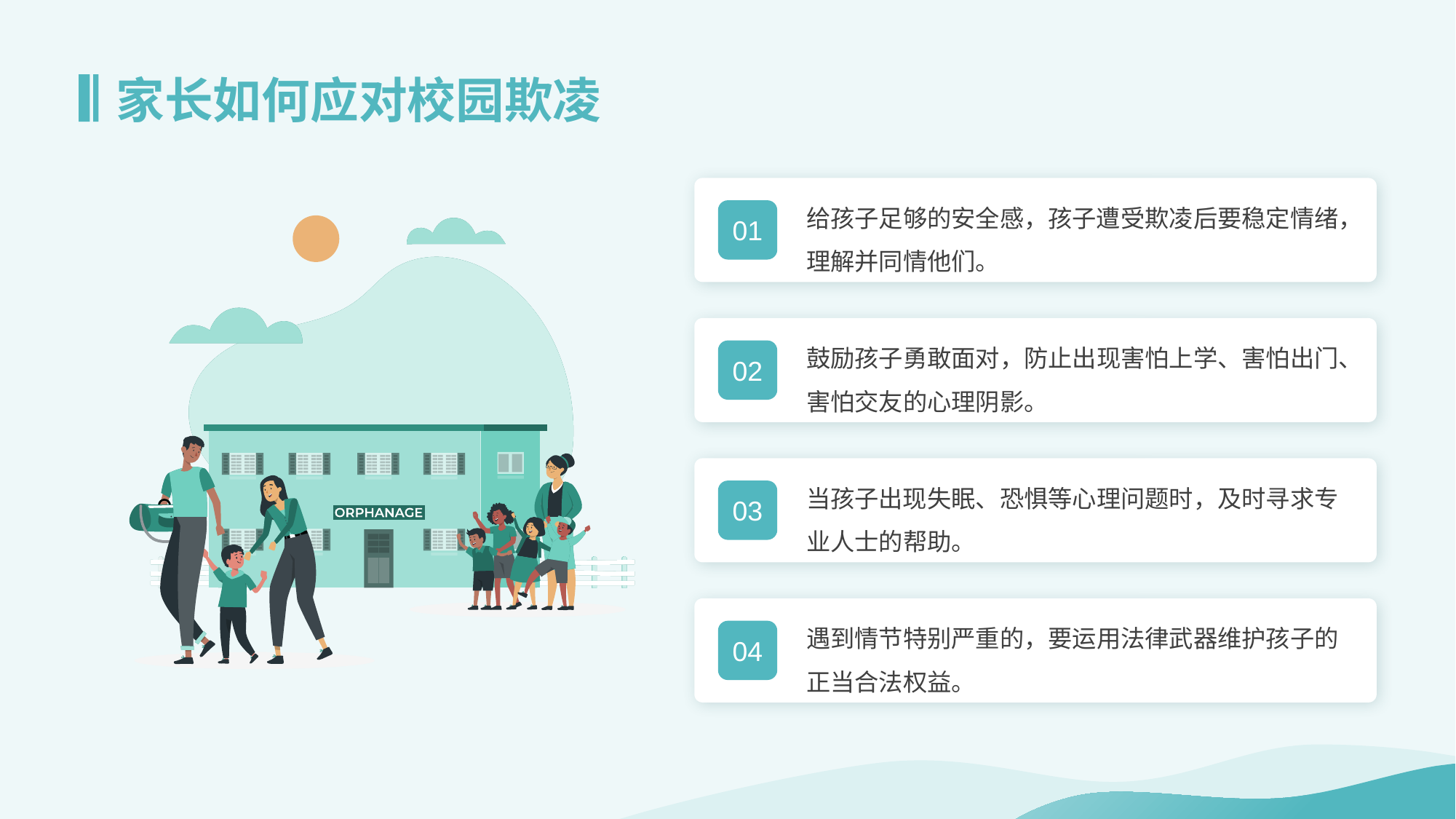

# 家长如何应对校园欺凌

给孩子足够的安全感，孩子遭受欺凌后要稳定情绪，理解并同情他们。
01

鼓励孩子勇敢面对，防止出现害怕上学、害怕出门、害怕交友的心理阴影。
02

当孩子出现失眠、恐惧等心理问题时，及时寻求专业人士的帮助。
03

遇到情节特别严重的，要运用法律武器维护孩子的正当合法权益。
04